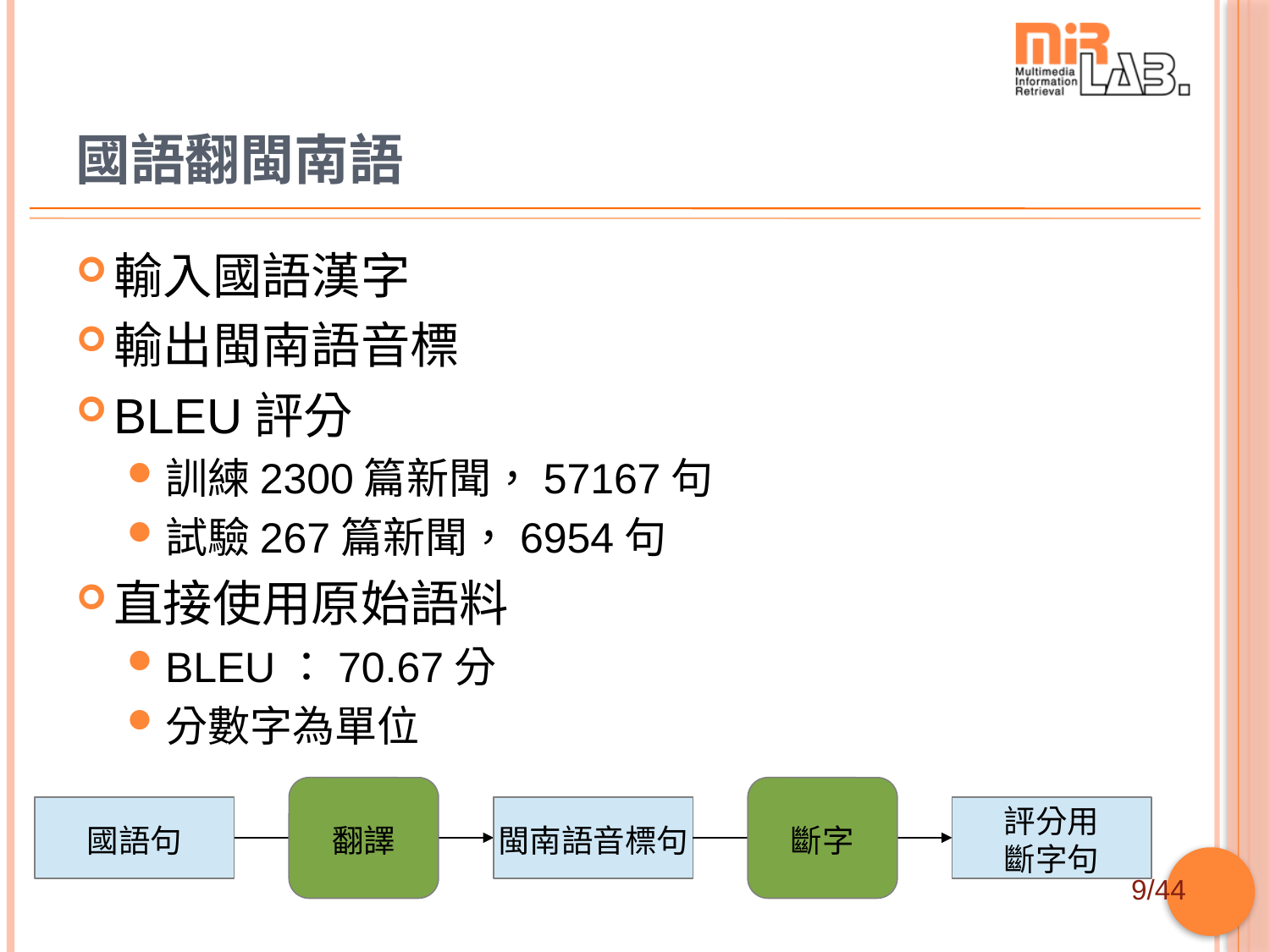

# 國語翻閩南語
輸入國語漢字
輸出閩南語音標
BLEU評分
訓練2300篇新聞，57167句
試驗267篇新聞，6954句
直接使用原始語料
BLEU：70.67分
分數字為單位

翻譯
斷字
國語句
閩南語音標句
評分用
斷字句